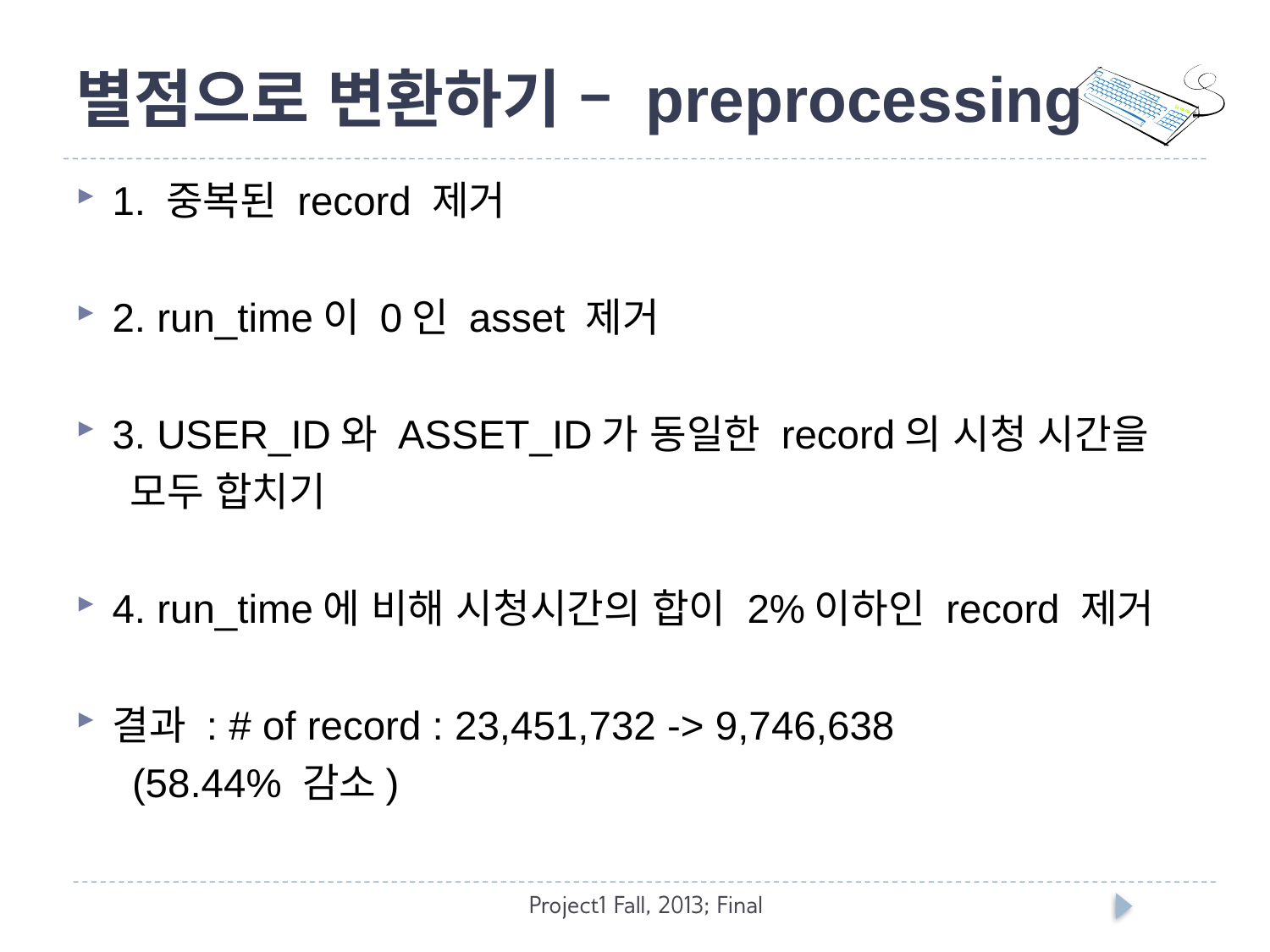

# 별점으로 변환하기 – preprocessing
1. 중복된 record 제거

2. run_time이 0인 asset 제거

3. USER_ID와 ASSET_ID가 동일한 record의 시청 시간을
    모두 합치기

4. run_time에 비해 시청시간의 합이 2%이하인 record 제거

결과 : # of record : 23,451,732 -> 9,746,638
     (58.44% 감소)

Project1 Fall, 2013; Final